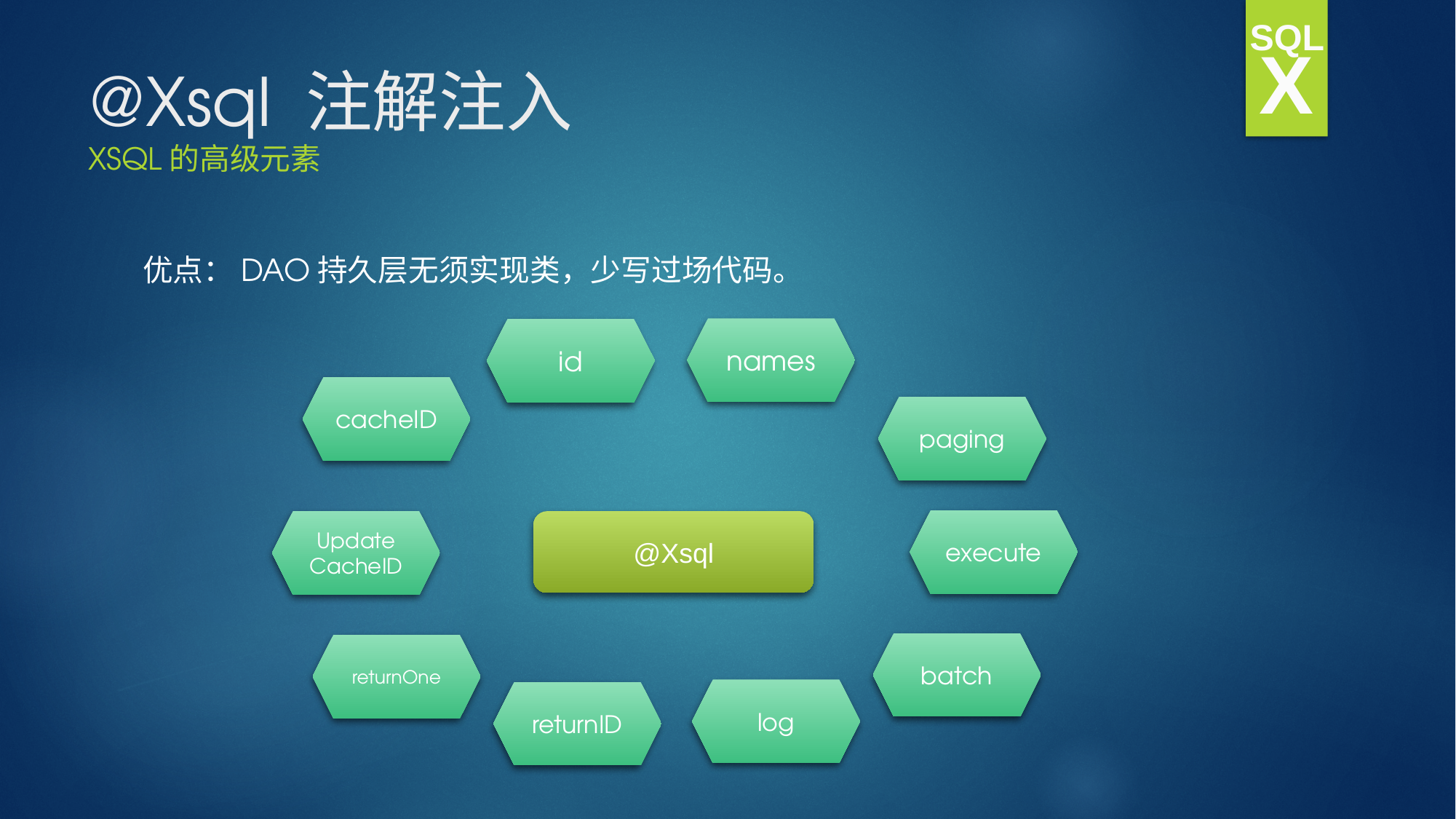

SQL
X
# @Xsql 注解注入 XSQL的高级元素
优点：DAO持久层无须实现类，少写过场代码。

names
id
cacheID
paging
execute
Update
CacheID
@Xsql
batch
returnOne
log
returnID